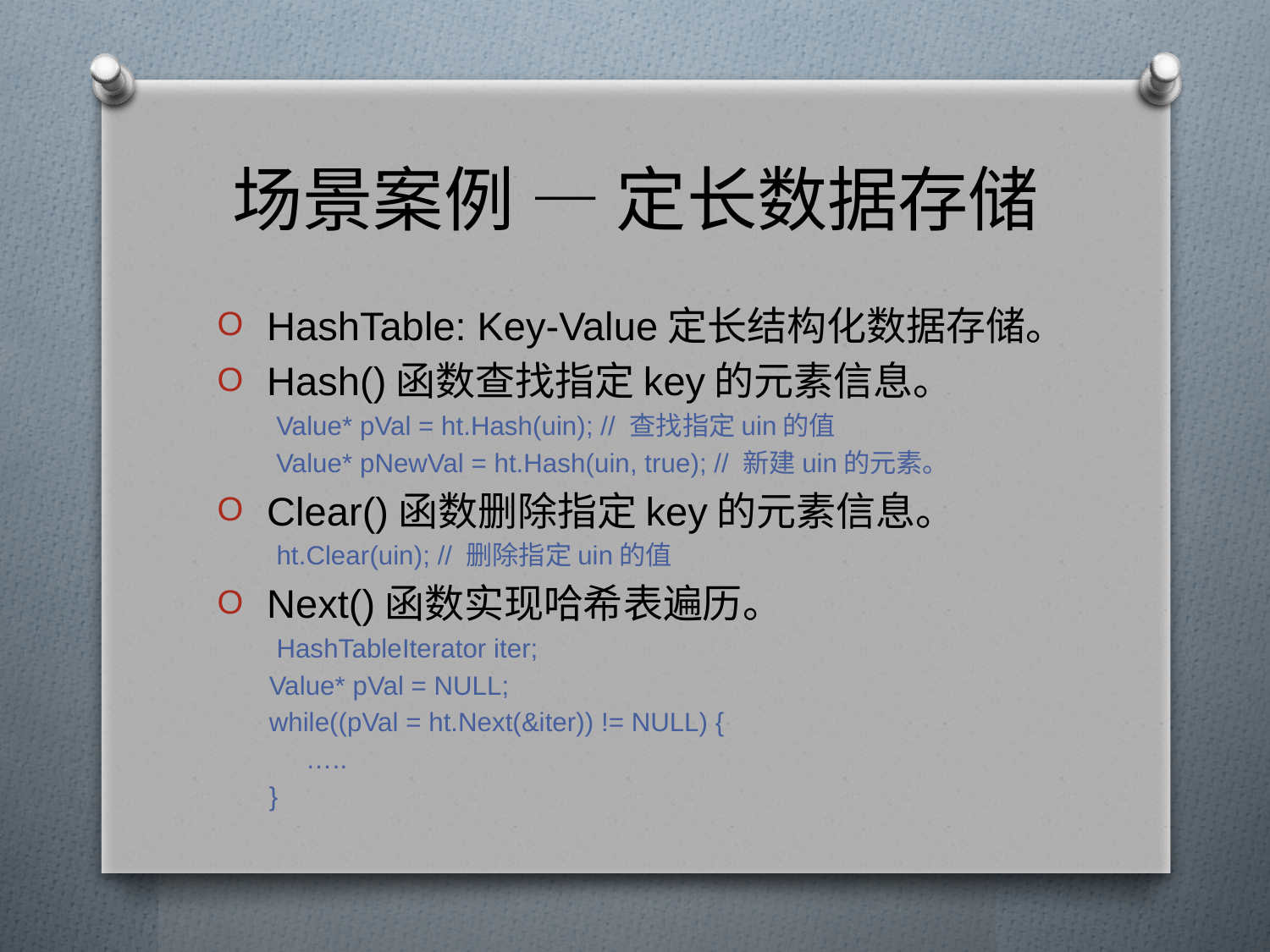

# 场景案例 — 定长数据存储
 HashTable: Key-Value定长结构化数据存储。
 Hash()函数查找指定key的元素信息。
 Value* pVal = ht.Hash(uin); // 查找指定uin的值
 Value* pNewVal = ht.Hash(uin, true); // 新建uin的元素。
 Clear()函数删除指定key的元素信息。
        ht.Clear(uin); // 删除指定uin的值
 Next()函数实现哈希表遍历。
        HashTableIterator iter;
       Value* pVal = NULL;
       while((pVal = ht.Next(&iter)) != NULL) {
            …..
       }